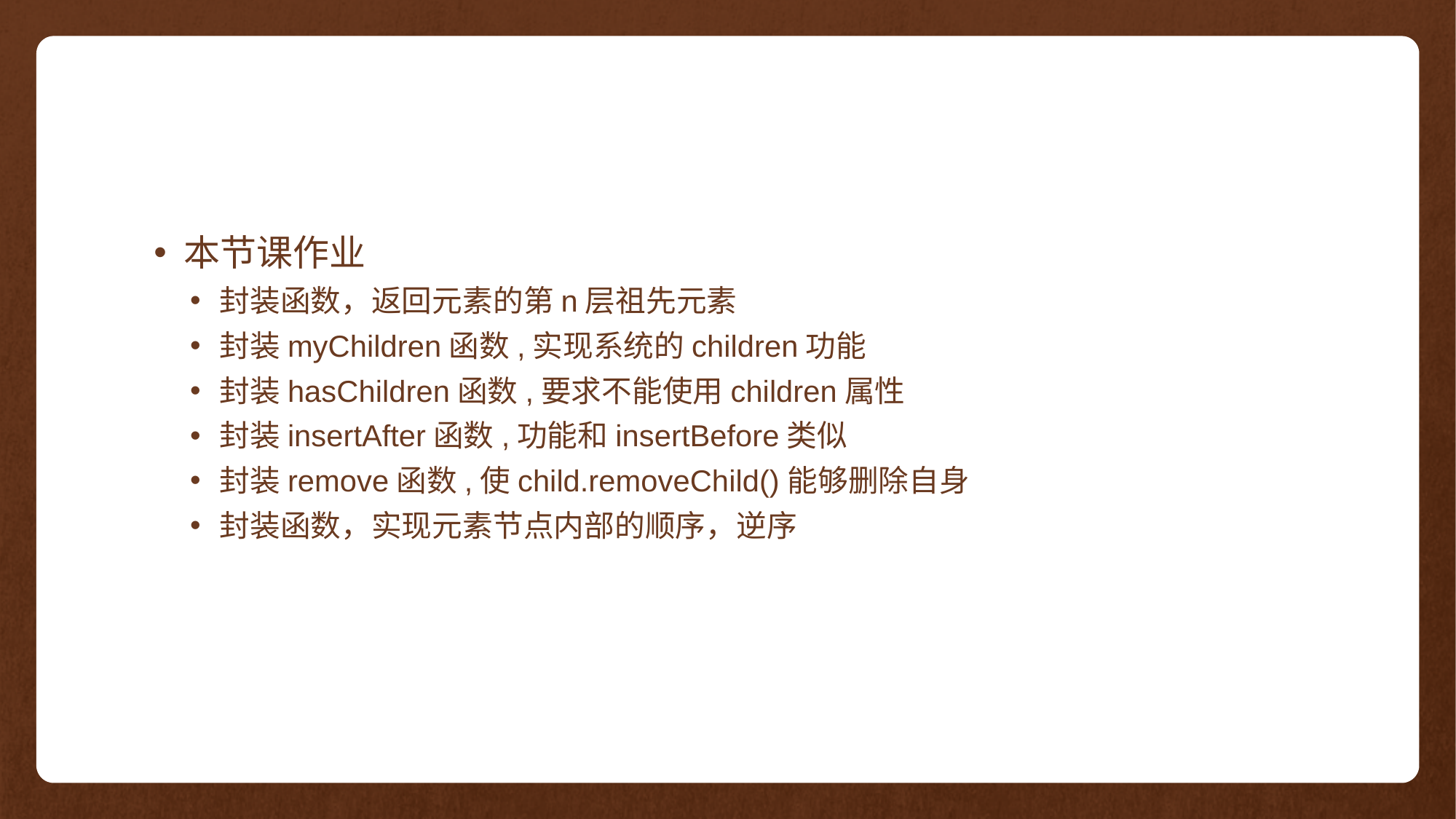

本节课作业
封装函数，返回元素的第n层祖先元素
封装myChildren函数,实现系统的children功能
封装hasChildren函数,要求不能使用children属性
封装insertAfter函数,功能和insertBefore类似
封装remove函数,使child.removeChild()能够删除自身
封装函数，实现元素节点内部的顺序，逆序